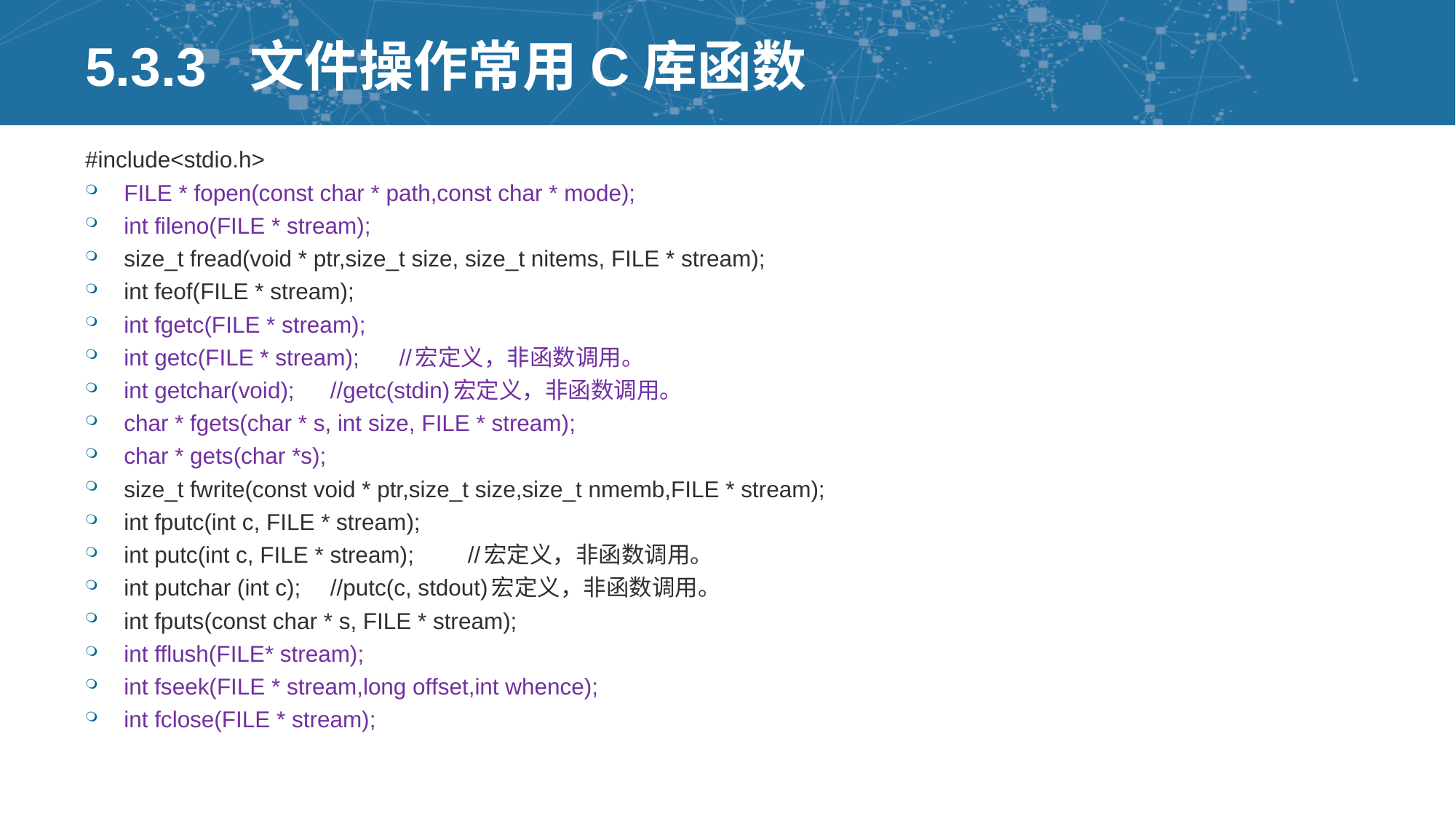

# 5.3.3  文件操作常用C库函数
#include<stdio.h>
FILE * fopen(const char * path,const char * mode);
int fileno(FILE * stream);
size_t fread(void * ptr,size_t size, size_t nitems, FILE * stream);
int feof(FILE * stream);
int fgetc(FILE * stream);
int getc(FILE * stream);		//宏定义，非函数调用。
int getchar(void);			//getc(stdin)宏定义，非函数调用。
char * fgets(char * s, int size, FILE * stream);
char * gets(char *s);
size_t fwrite(const void * ptr,size_t size,size_t nmemb,FILE * stream);
int fputc(int c, FILE * stream);
int putc(int c, FILE * stream);			//宏定义，非函数调用。
int putchar (int c);					//putc(c, stdout)宏定义，非函数调用。
int fputs(const char * s, FILE * stream);
int fflush(FILE* stream);
int fseek(FILE * stream,long offset,int whence);
int fclose(FILE * stream);